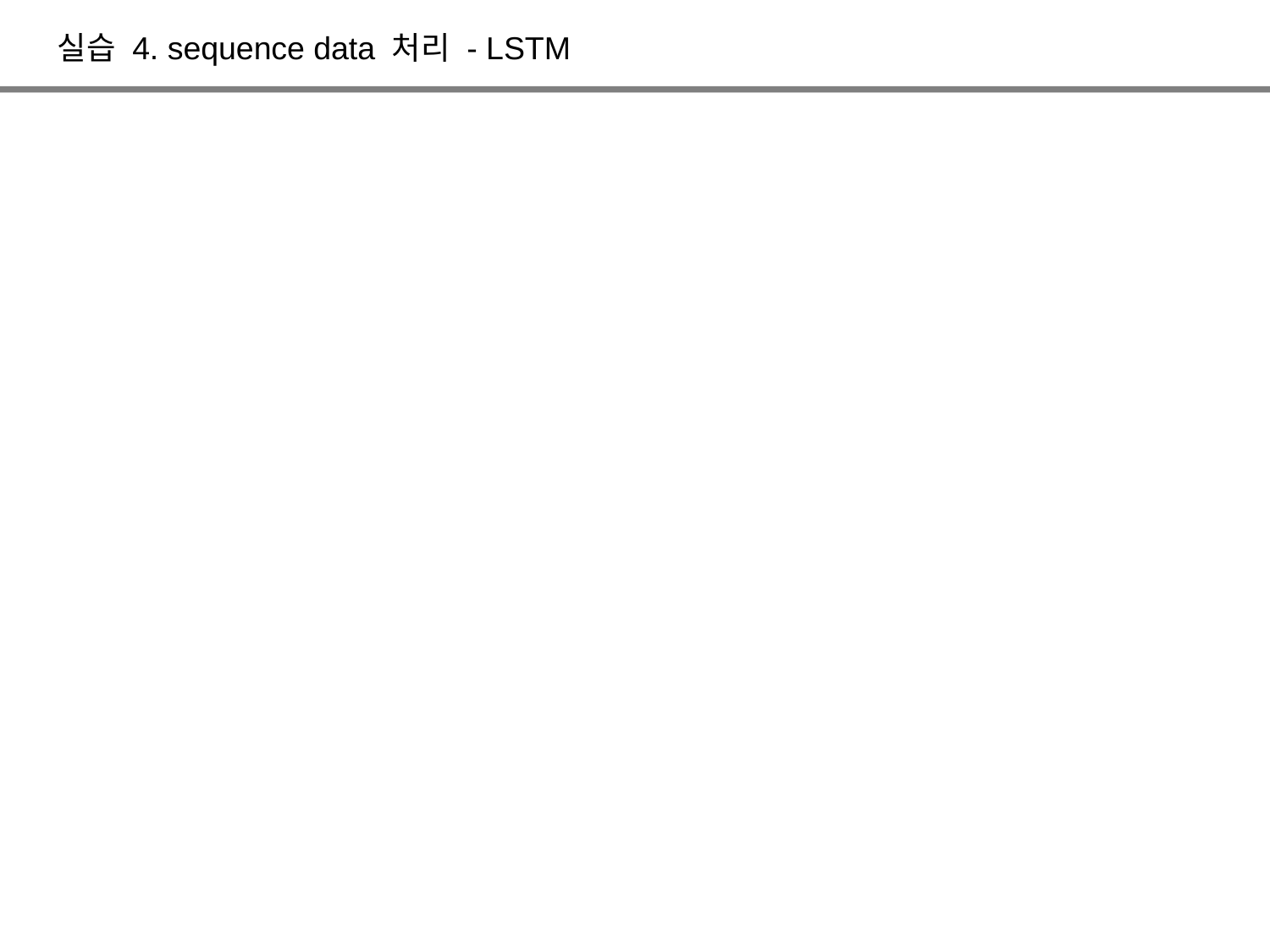

실습 4. sequence data 처리 - LSTM